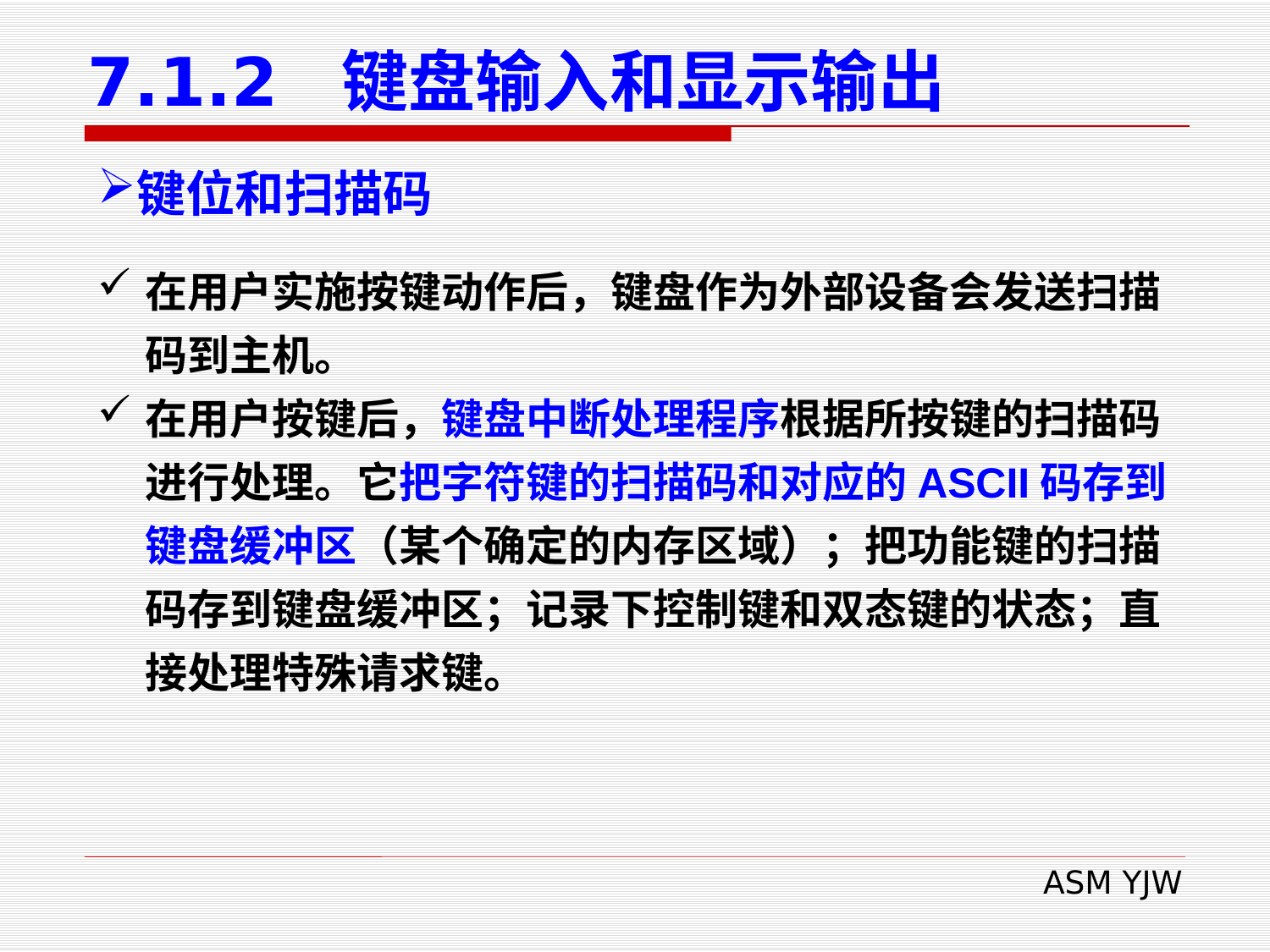

# 7.1.2  键盘输入和显示输出
键位和扫描码
在用户实施按键动作后，键盘作为外部设备会发送扫描码到主机。
在用户按键后，键盘中断处理程序根据所按键的扫描码进行处理。它把字符键的扫描码和对应的ASCII码存到键盘缓冲区（某个确定的内存区域）；把功能键的扫描码存到键盘缓冲区；记录下控制键和双态键的状态；直接处理特殊请求键。